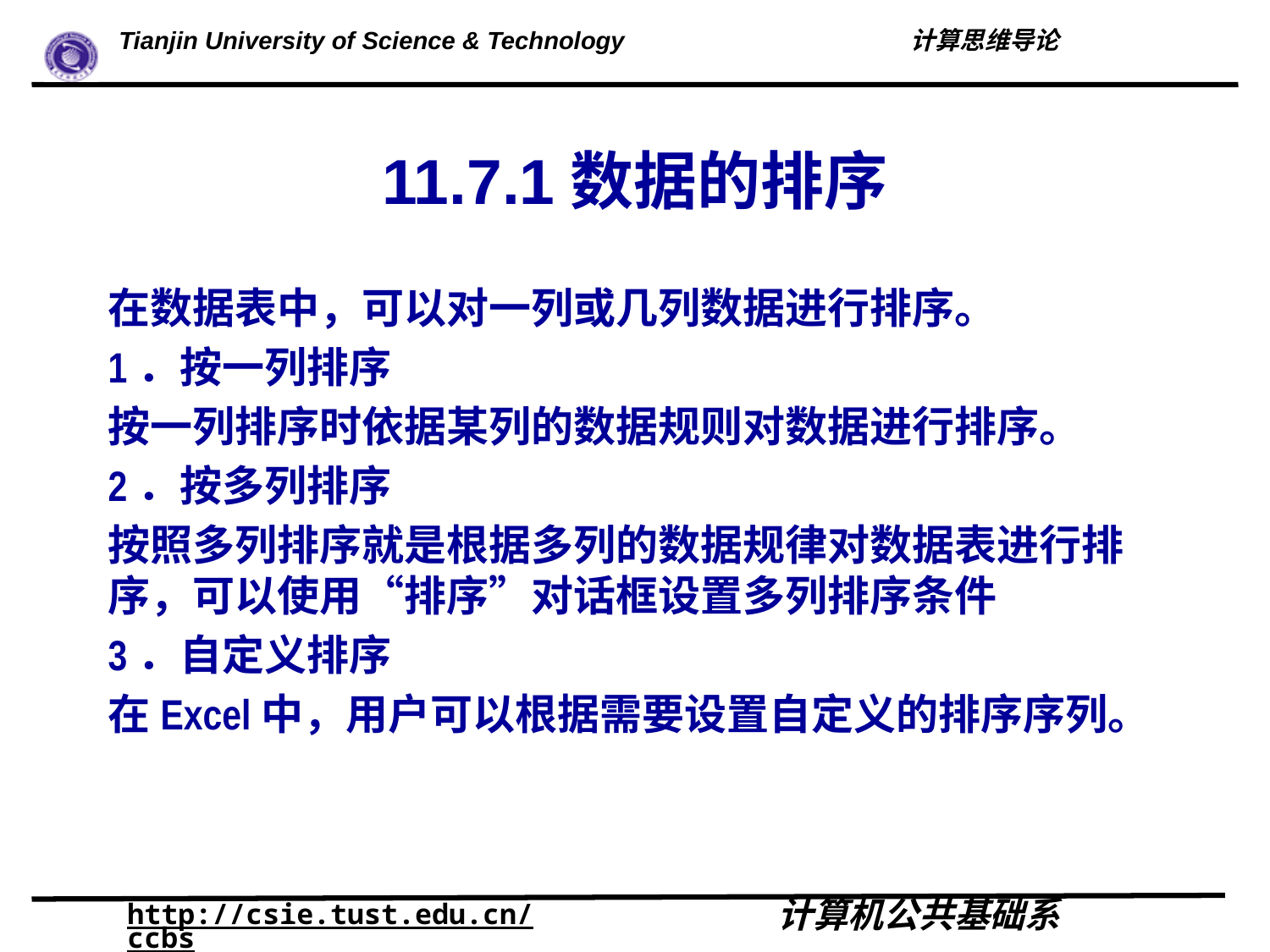

# 11.7.1数据的排序
在数据表中，可以对一列或几列数据进行排序。
1．按一列排序
按一列排序时依据某列的数据规则对数据进行排序。
2．按多列排序
按照多列排序就是根据多列的数据规律对数据表进行排序，可以使用“排序”对话框设置多列排序条件
3．自定义排序
在Excel中，用户可以根据需要设置自定义的排序序列。